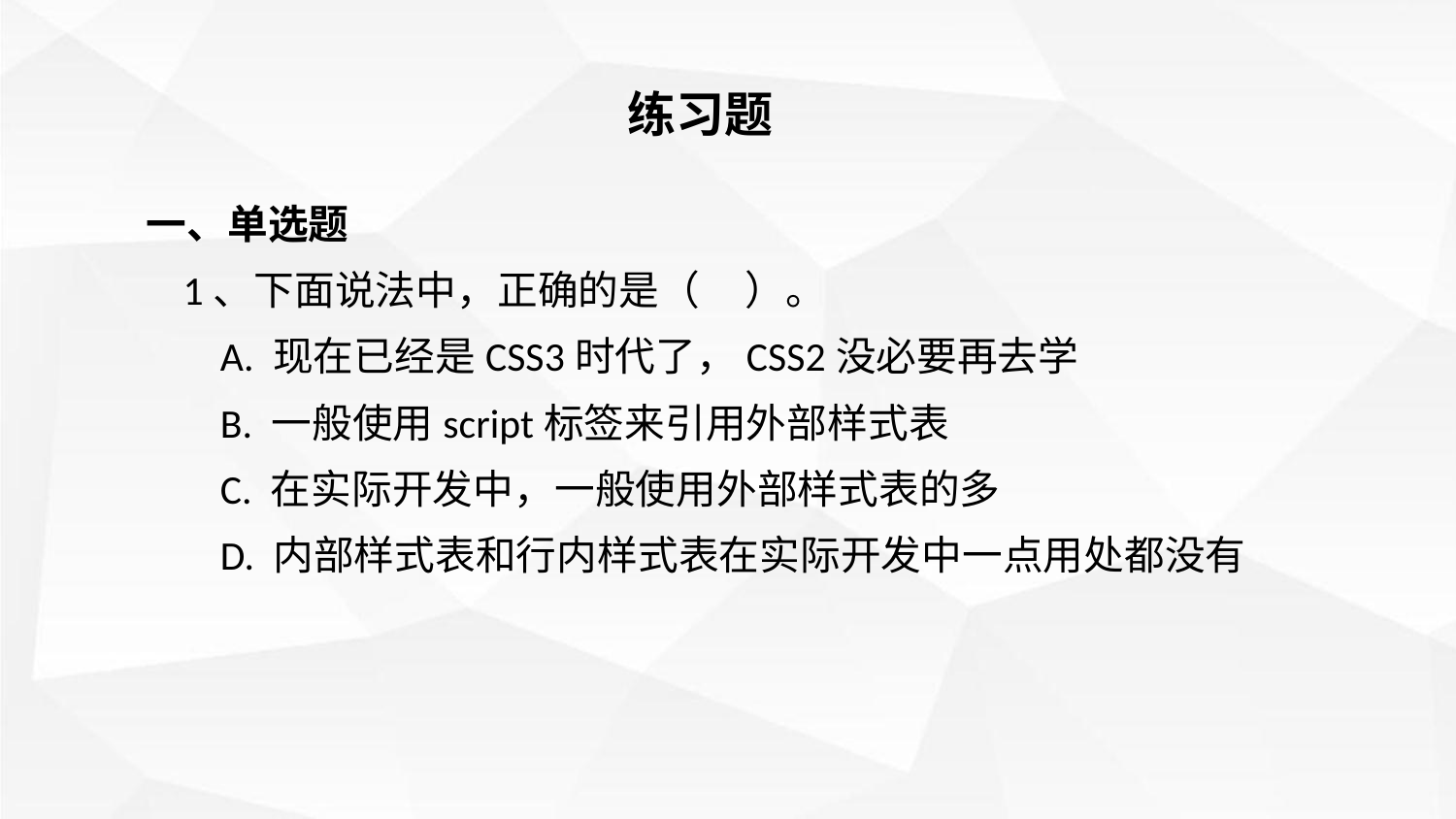

练习题
一、单选题
    1、下面说法中，正确的是（     ）。
        A. 现在已经是CSS3时代了，CSS2没必要再去学
        B. 一般使用script标签来引用外部样式表
        C. 在实际开发中，一般使用外部样式表的多
        D. 内部样式表和行内样式表在实际开发中一点用处都没有